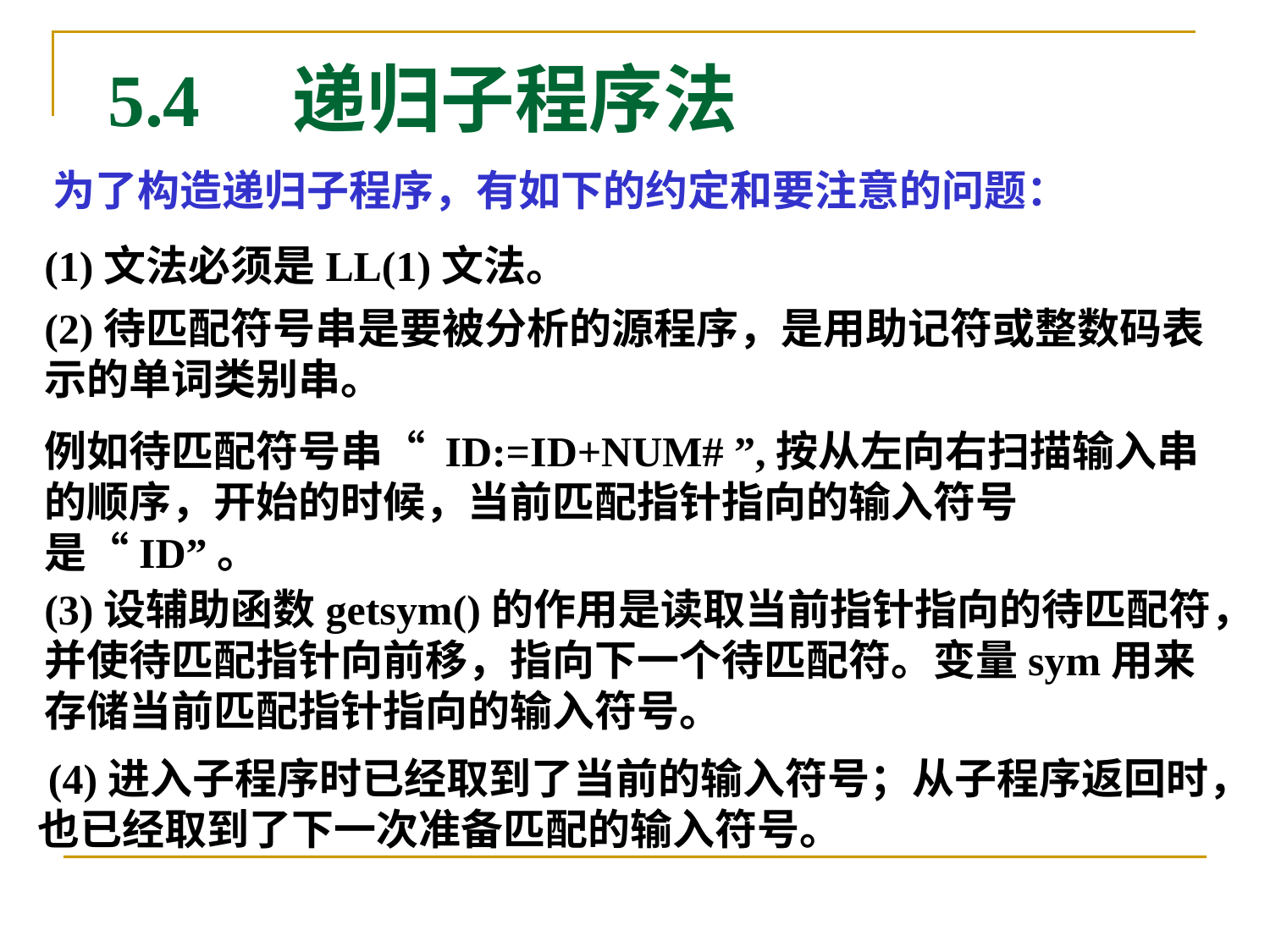

# 5.4    递归子程序法
为了构造递归子程序，有如下的约定和要注意的问题：
(1)文法必须是LL(1)文法。
(2)待匹配符号串是要被分析的源程序，是用助记符或整数码表示的单词类别串。
例如待匹配符号串“ ID:=ID+NUM# ”,按从左向右扫描输入串的顺序，开始的时候，当前匹配指针指向的输入符号是“ID”。
(3)设辅助函数getsym()的作用是读取当前指针指向的待匹配符，并使待匹配指针向前移，指向下一个待匹配符。变量sym用来存储当前匹配指针指向的输入符号。
 (4)进入子程序时已经取到了当前的输入符号；从子程序返回时，也已经取到了下一次准备匹配的输入符号。
96